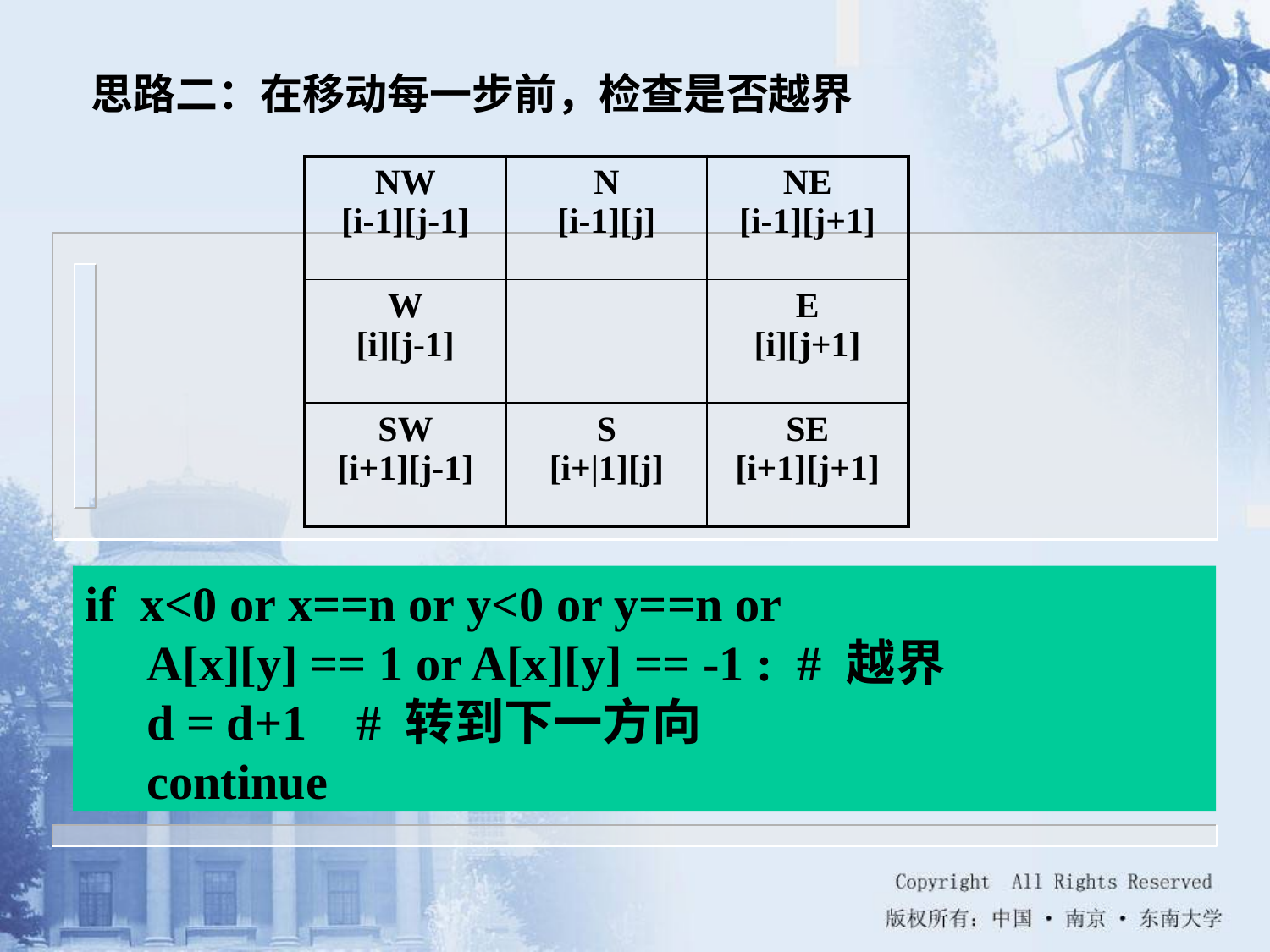

思路二：在移动每一步前，检查是否越界
| NW [i-1][j-1] | N [i-1][j] | NE [i-1][j+1] |
| --- | --- | --- |
| W [i][j-1] |  | E [i][j+1] |
| SW [i+1][j-1] | S [i+|1][j] | SE [i+1][j+1] |
if  x<0 or x==n or y<0 or y==n or
     A[x][y] == 1 or A[x][y] == -1 :  # 越界
     d = d+1    # 转到下一方向
     continue